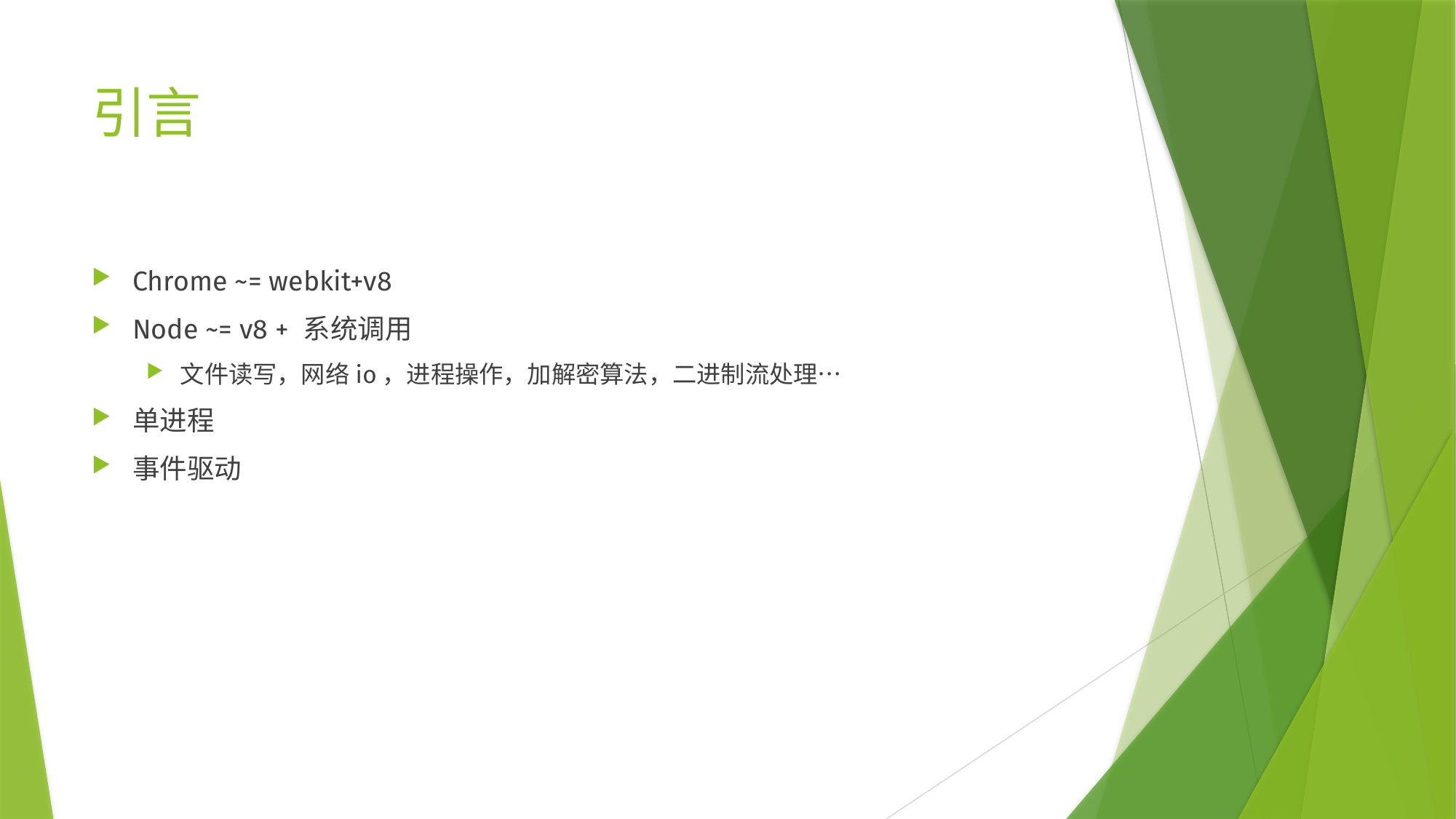

# 引言
Chrome ~= webkit+v8
Node ~= v8 + 系统调用
文件读写，网络io，进程操作，加解密算法，二进制流处理…
单进程
事件驱动